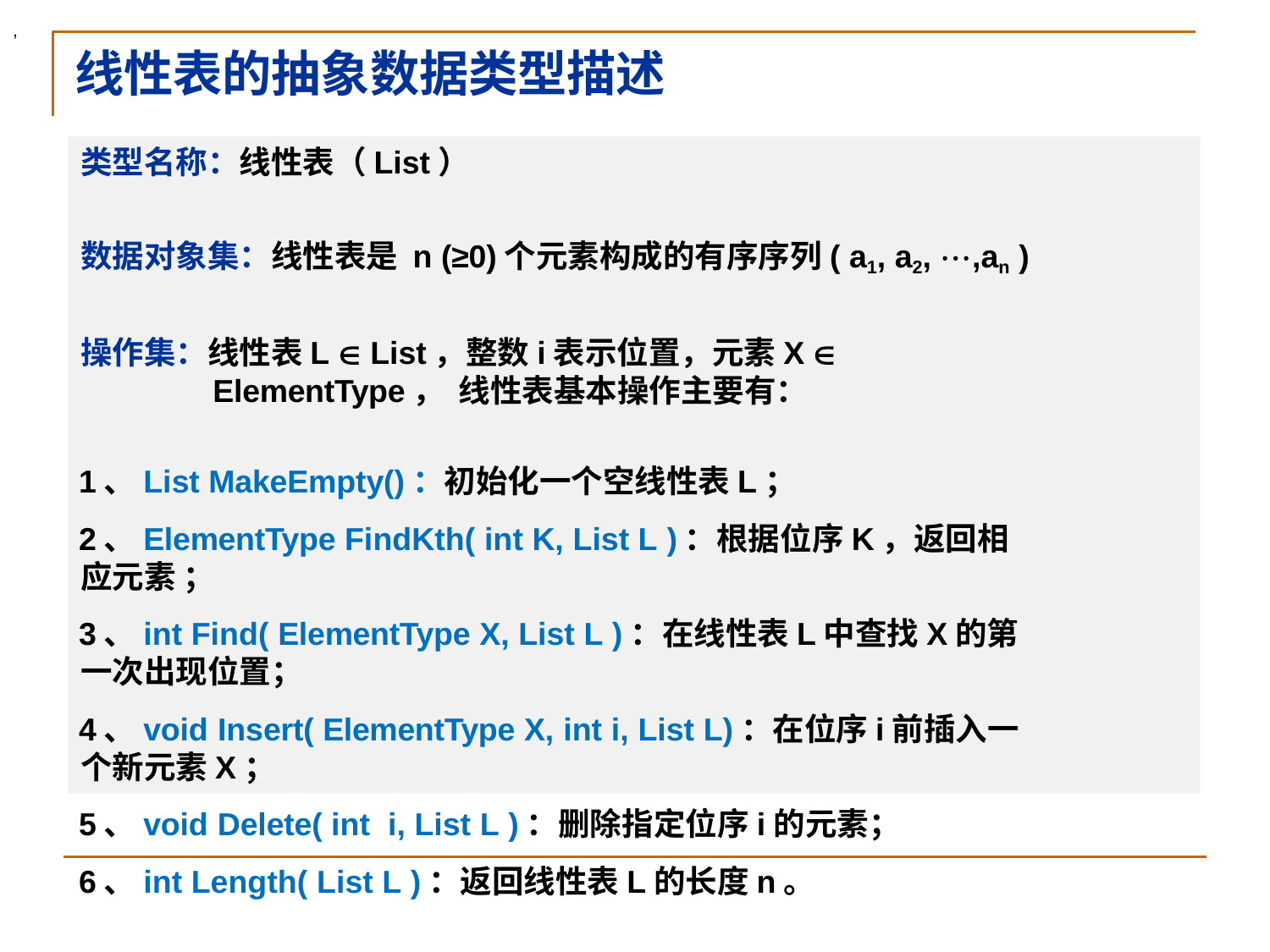

,
# 线性表的抽象数据类型描述

类型名称：线性表（List）

数据对象集：线性表是 n (≥0)个元素构成的有序序列( a1, a2, …,an )

操作集：线性表L ∈ List，整数i表示位置，元素X ∈ ElementType，  线性表基本操作主要有：

1、List MakeEmpty()：初始化一个空线性表L；
2、ElementType FindKth( int K, List L )：根据位序K，返回相应元素 ；
3、int Find( ElementType X, List L )：在线性表L中查找X的第一次出现位置；
4、void Insert( ElementType X, int i, List L)：在位序i前插入一个新元素X；
5、void Delete( int i, List L )：删除指定位序i的元素；
6、int Length( List L )：返回线性表L的长度n。